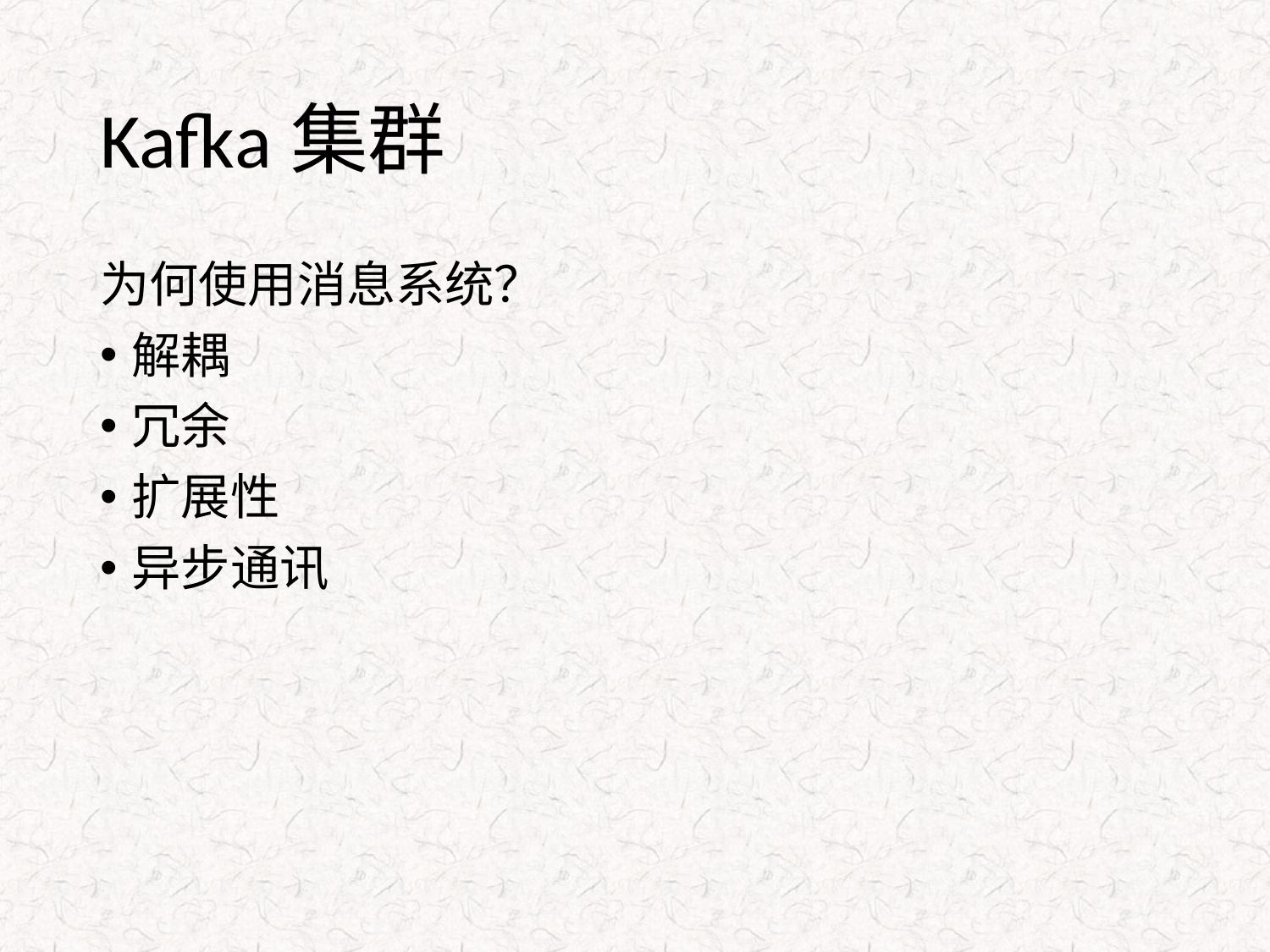

# Kafka集群
为何使用消息系统？
解耦
冗余
扩展性
异步通讯